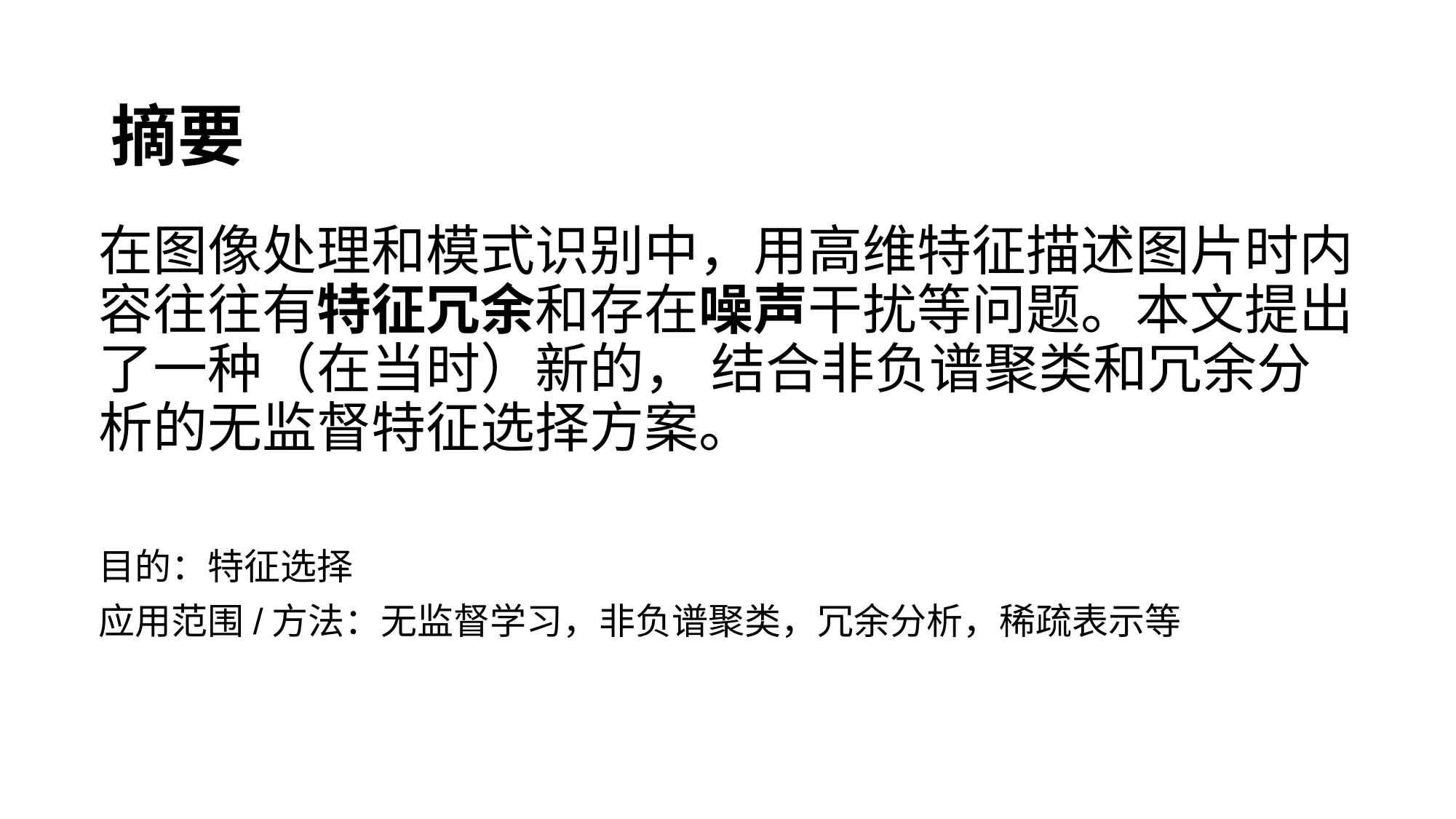

# 摘要
在图像处理和模式识别中，用高维特征描述图片时内容往往有特征冗余和存在噪声干扰等问题。本文提出了一种（在当时）新的， 结合非负谱聚类和冗余分析的无监督特征选择方案。

目的：特征选择
应用范围/方法：无监督学习，非负谱聚类，冗余分析，稀疏表示等